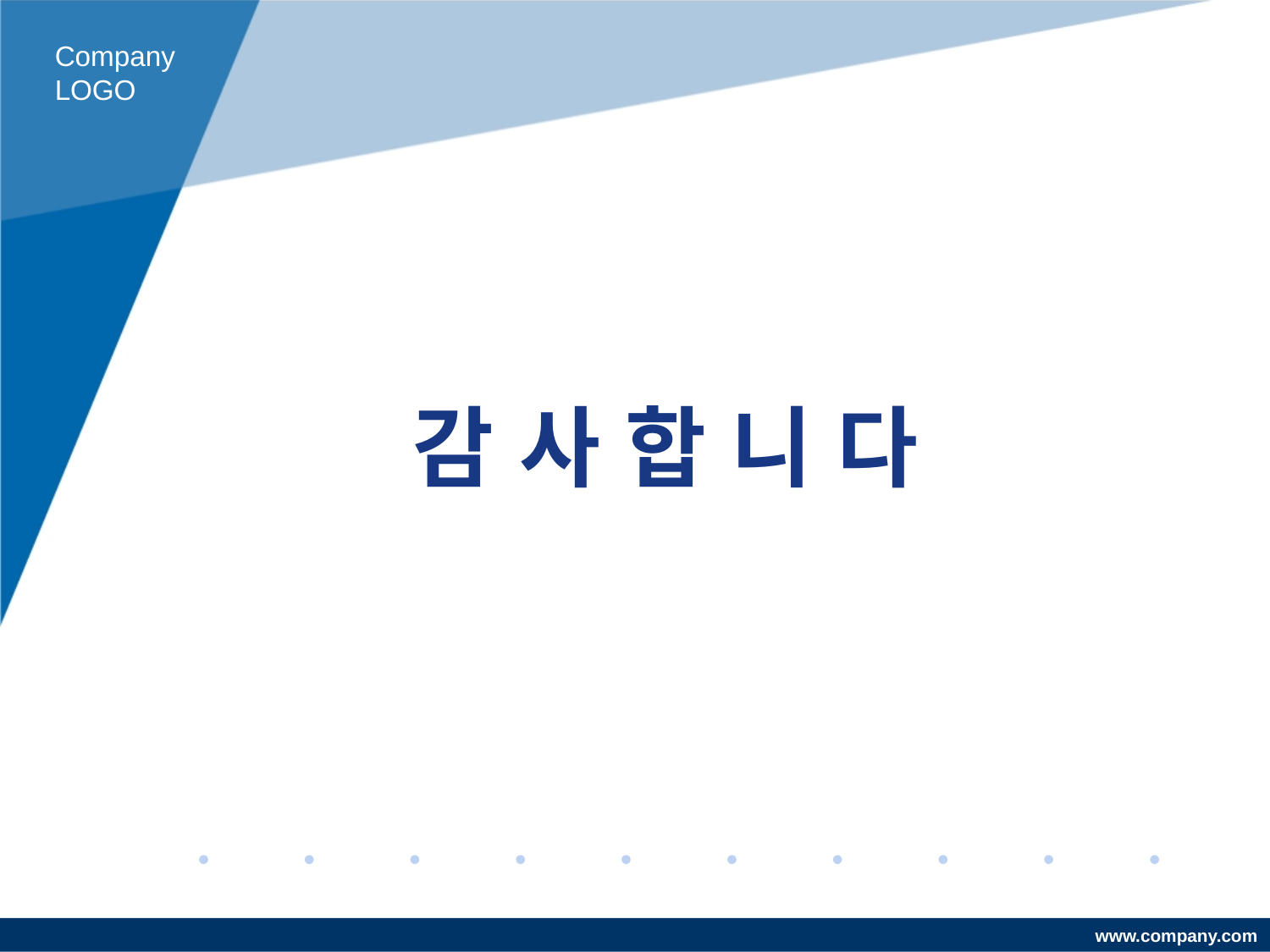

Company LOGO
감 사 합 니 다